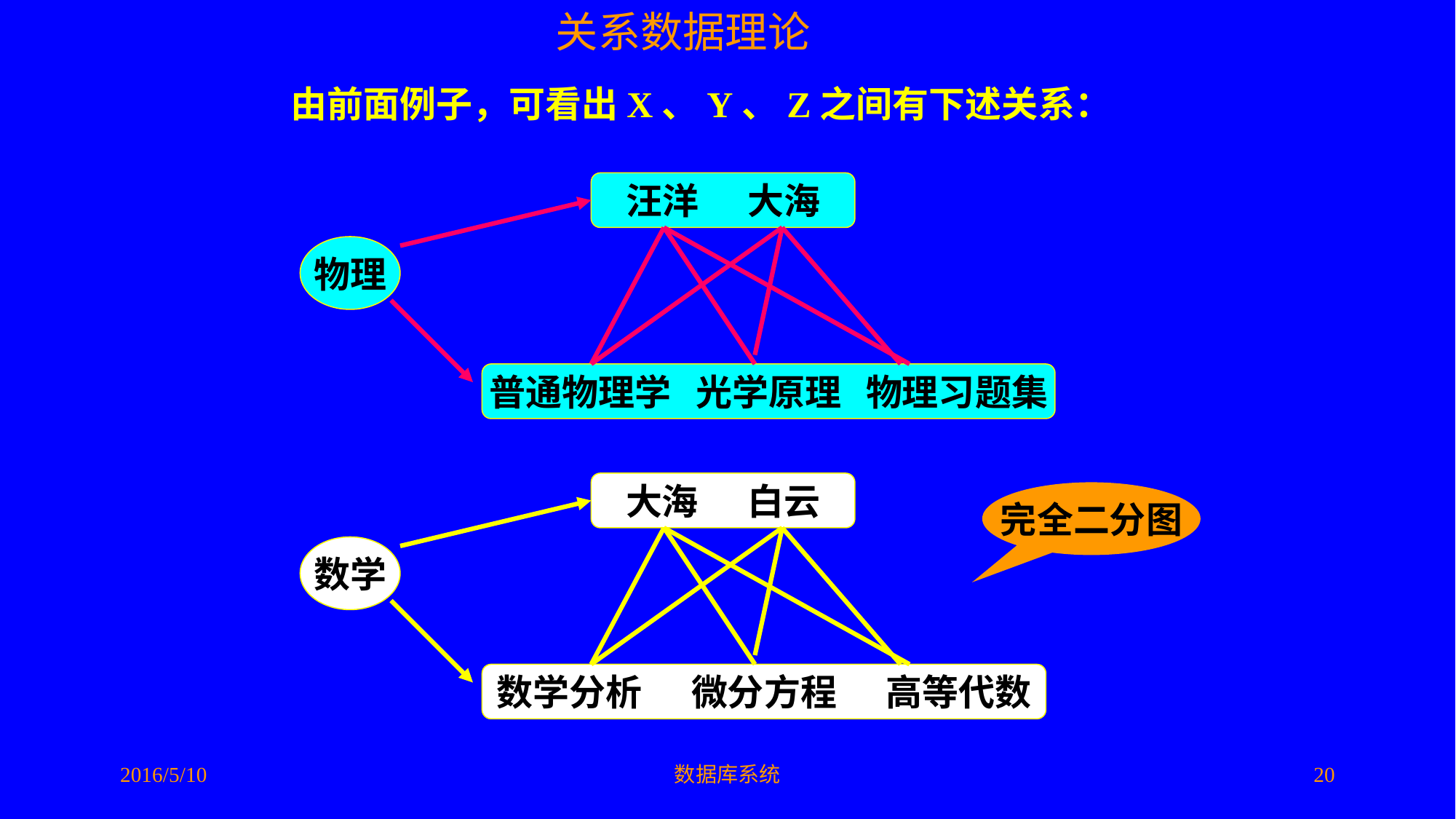

由前面例子，可看出X、Y、Z之间有下述关系：
汪洋      大海

物理

普通物理学   光学原理   物理习题集
大海      白云
完全二分图

数学

数学分析      微分方程      高等代数
2016/5/10
数据库系统
20